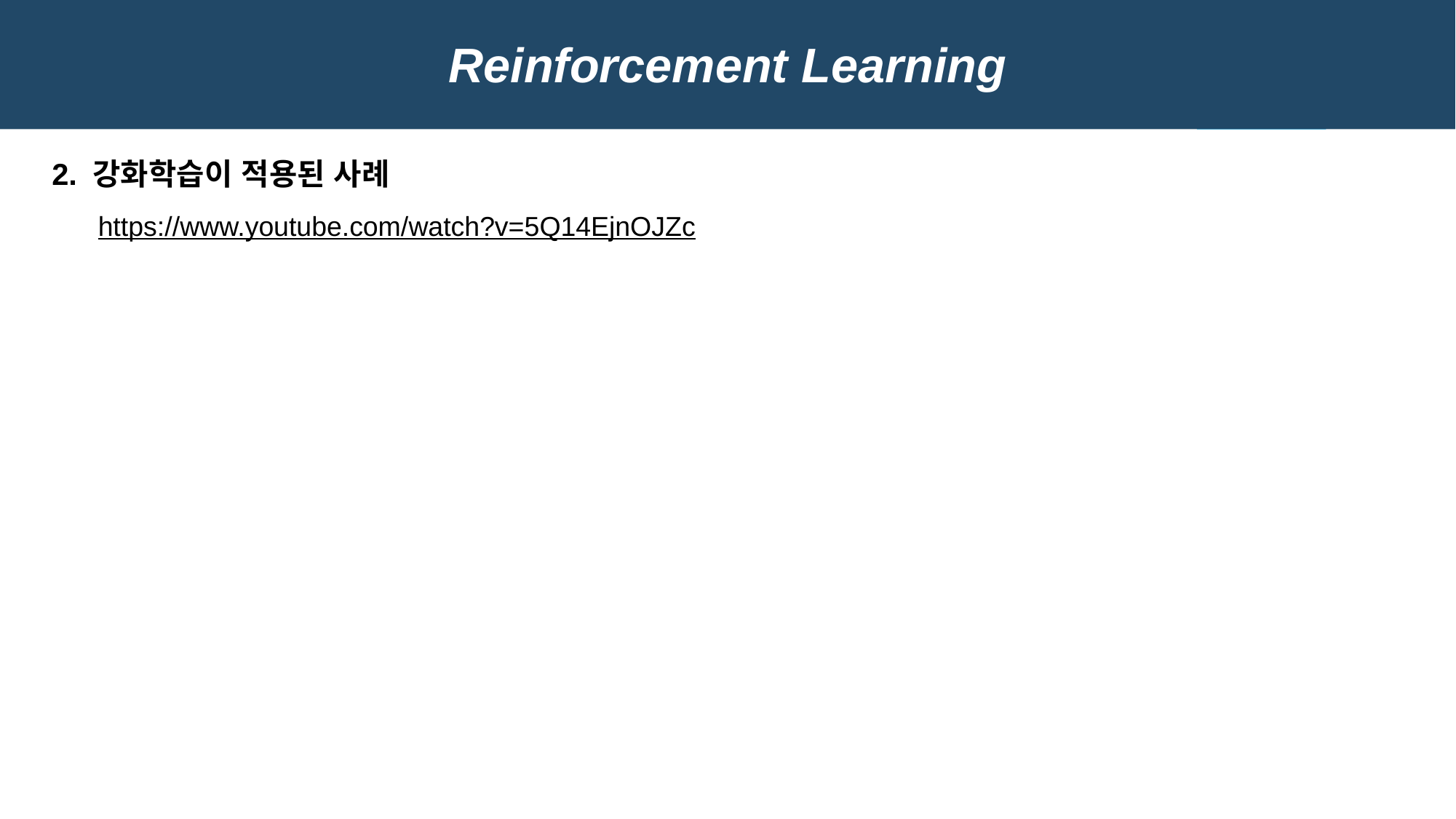

Reinforcement Learning

2. 강화학습이 적용된 사례

https://www.youtube.com/watch?v=5Q14EjnOJZc